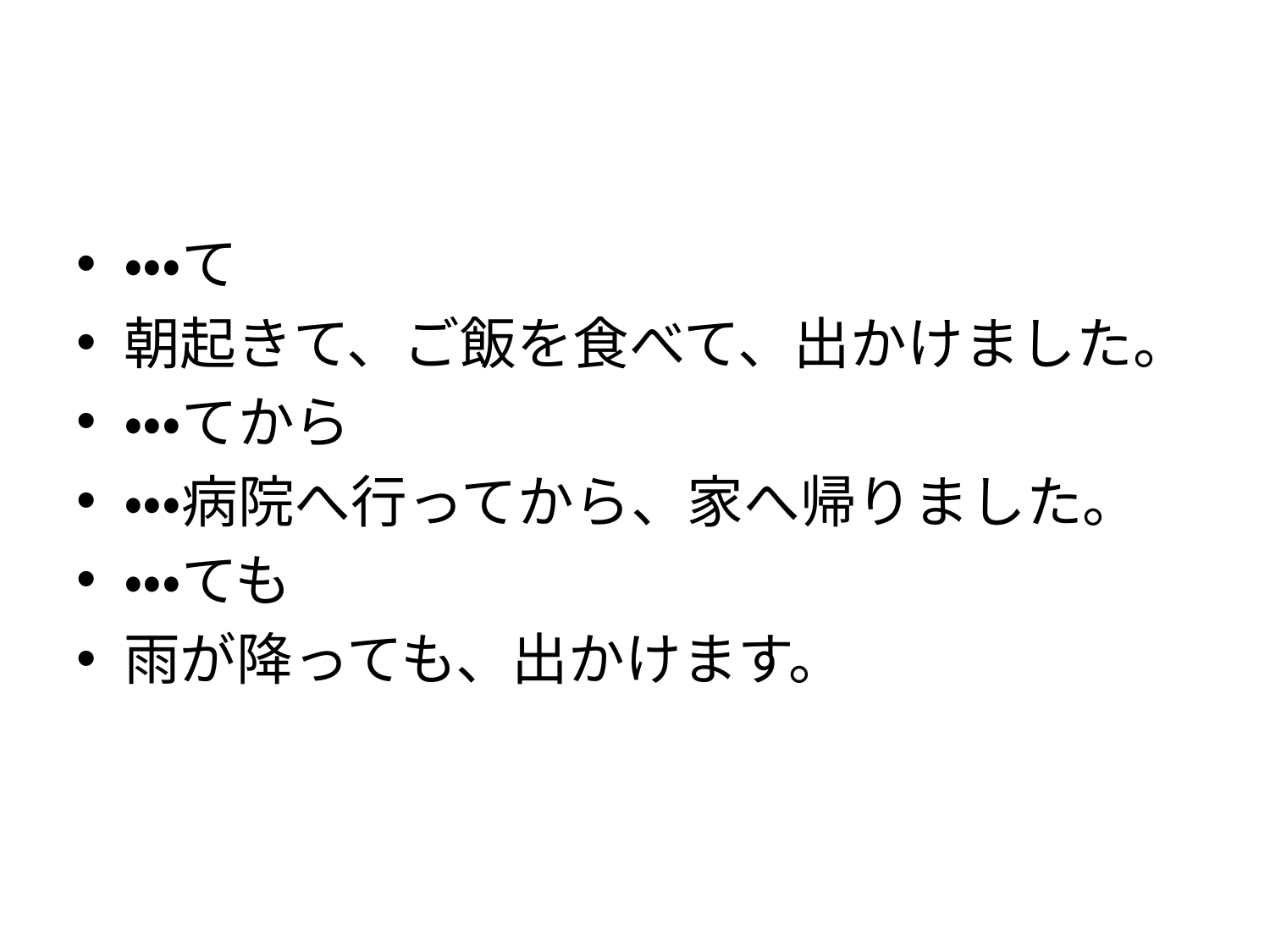

#
・・・て
朝起きて、ご飯を食べて、出かけました。
・・・てから
・・・病院へ行ってから、家へ帰りました。
・・・ても
雨が降っても、出かけます。